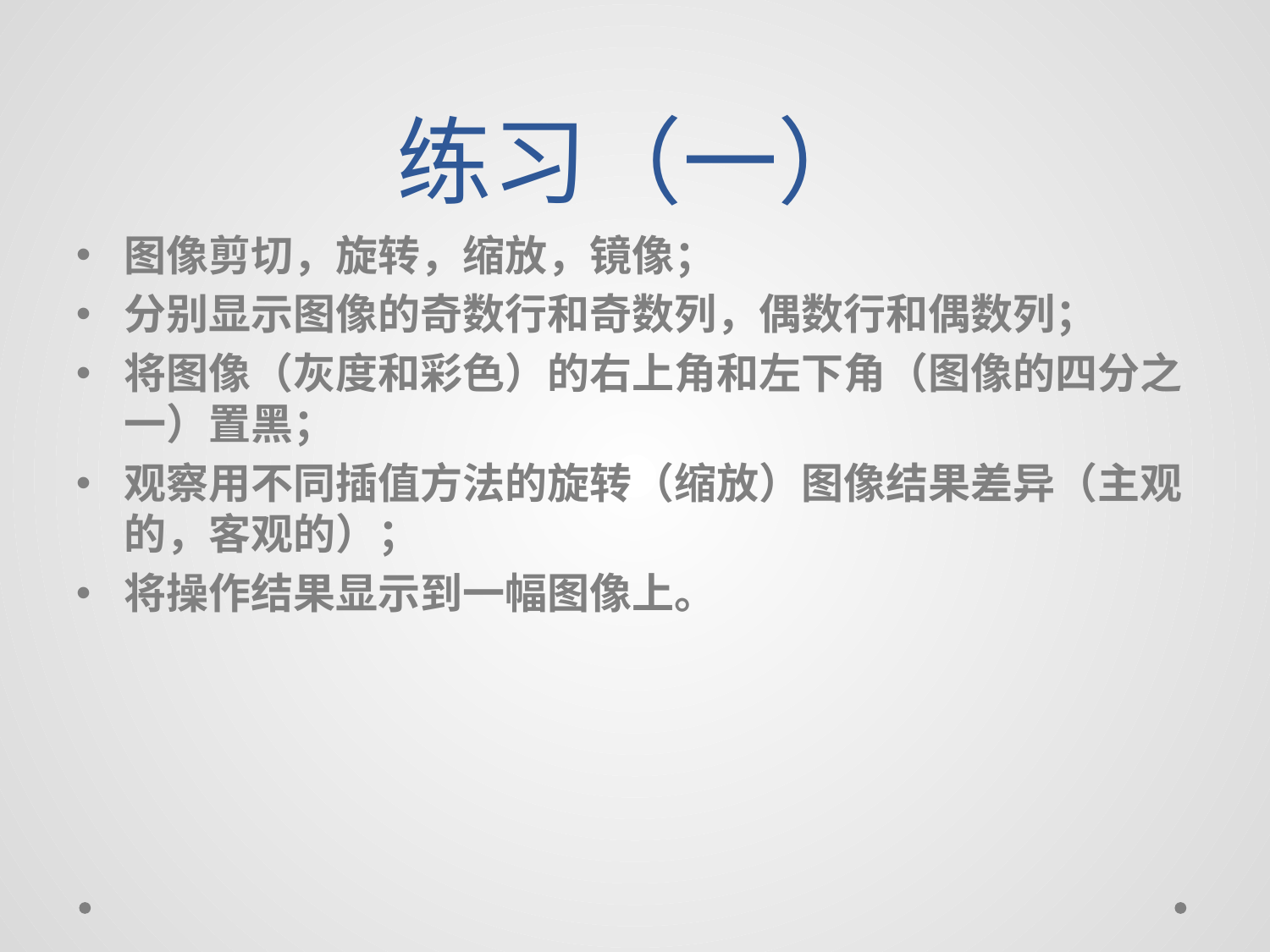

# 练习（一）
图像剪切，旋转，缩放，镜像；
分别显示图像的奇数行和奇数列，偶数行和偶数列；
将图像（灰度和彩色）的右上角和左下角（图像的四分之一）置黑；
观察用不同插值方法的旋转（缩放）图像结果差异（主观的，客观的）；
将操作结果显示到一幅图像上。